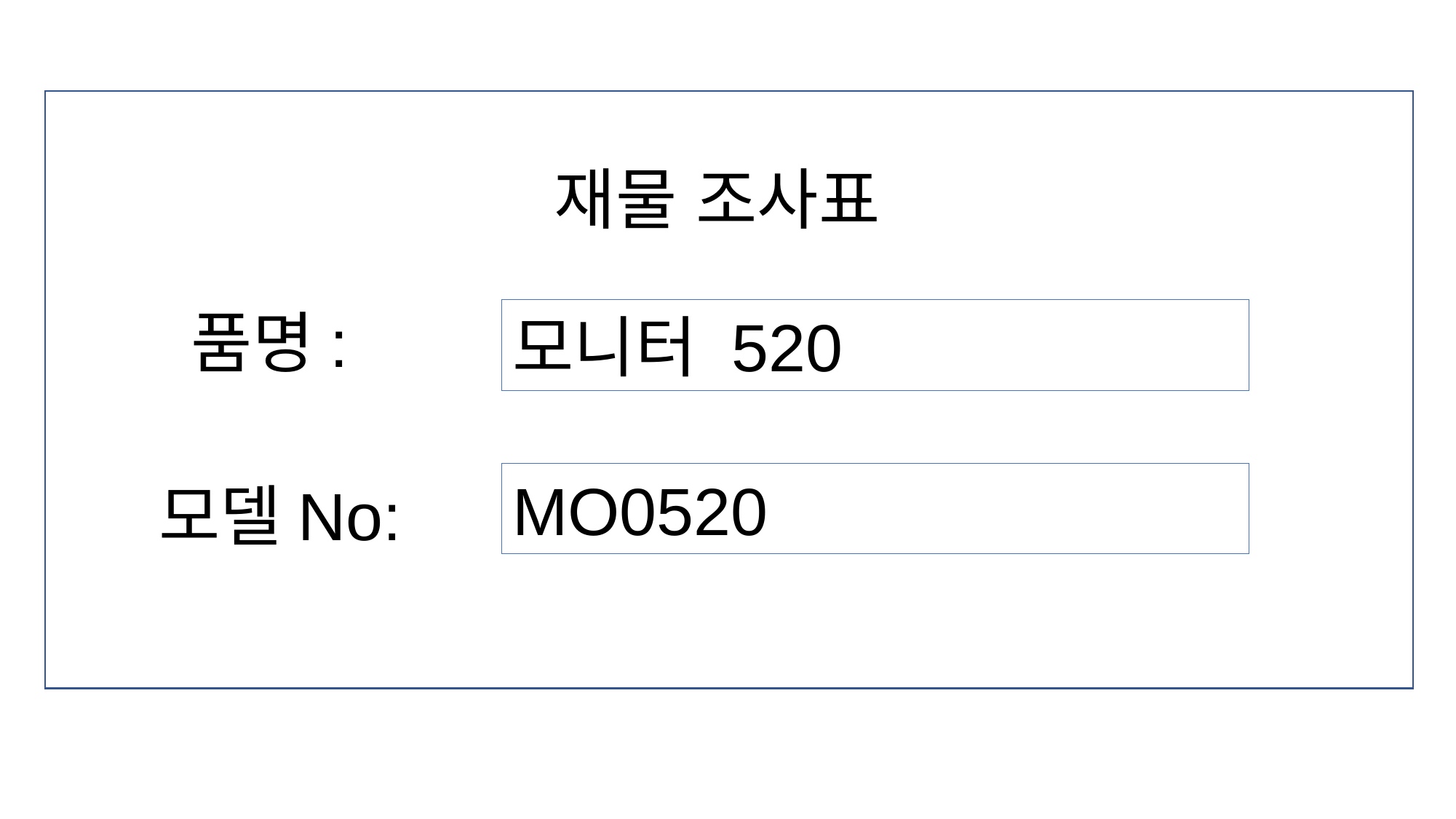

재물 조사표
품명:
모니터 520
MO0520
모델No: